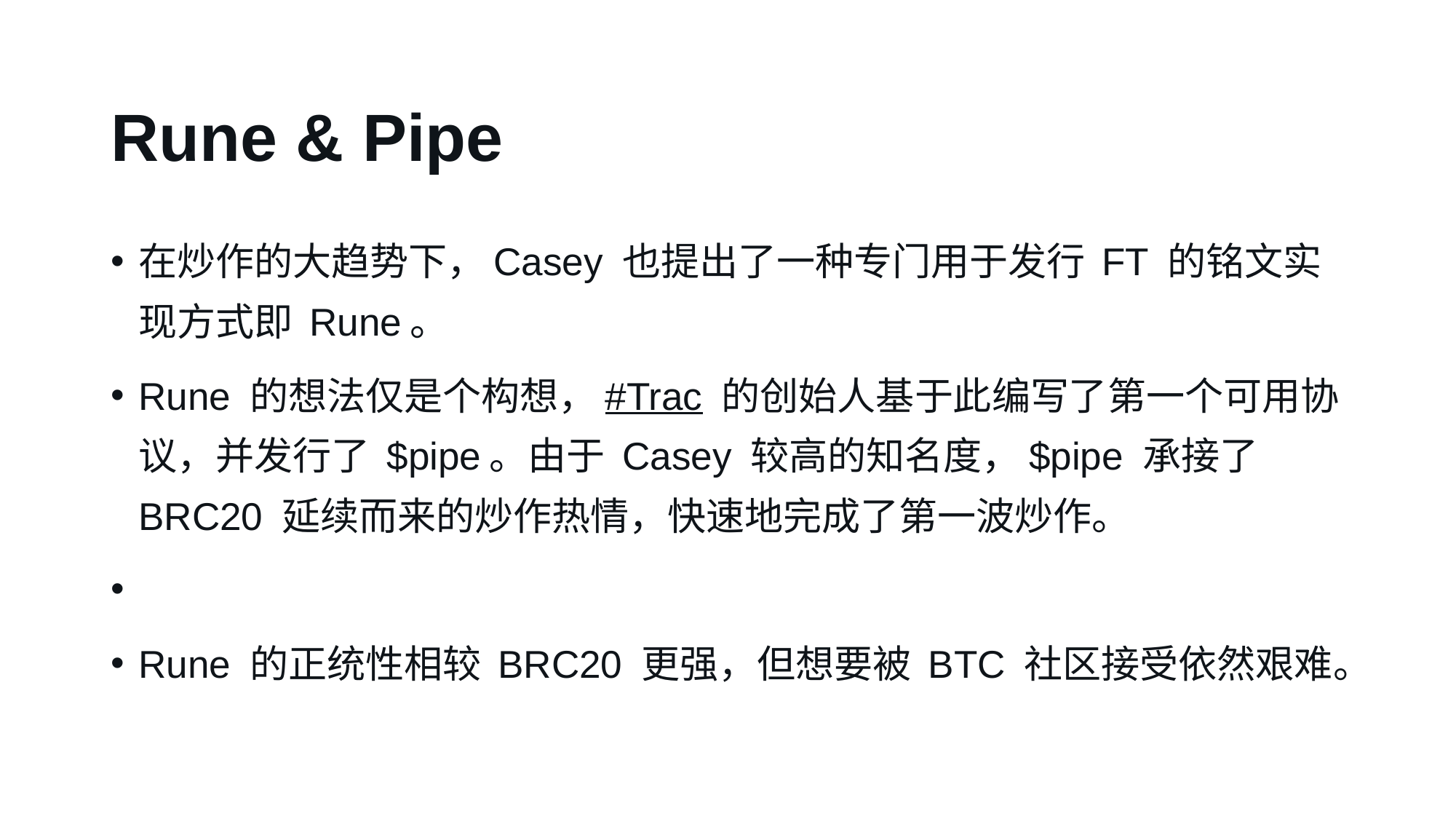

# Rune & Pipe
在炒作的大趋势下，Casey 也提出了一种专门用于发行 FT 的铭文实现方式即 Rune。
Rune 的想法仅是个构想，#Trac 的创始人基于此编写了第一个可用协议，并发行了 $pipe。由于 Casey 较高的知名度，$pipe 承接了 BRC20 延续而来的炒作热情，快速地完成了第一波炒作。

Rune 的正统性相较 BRC20 更强，但想要被 BTC 社区接受依然艰难。